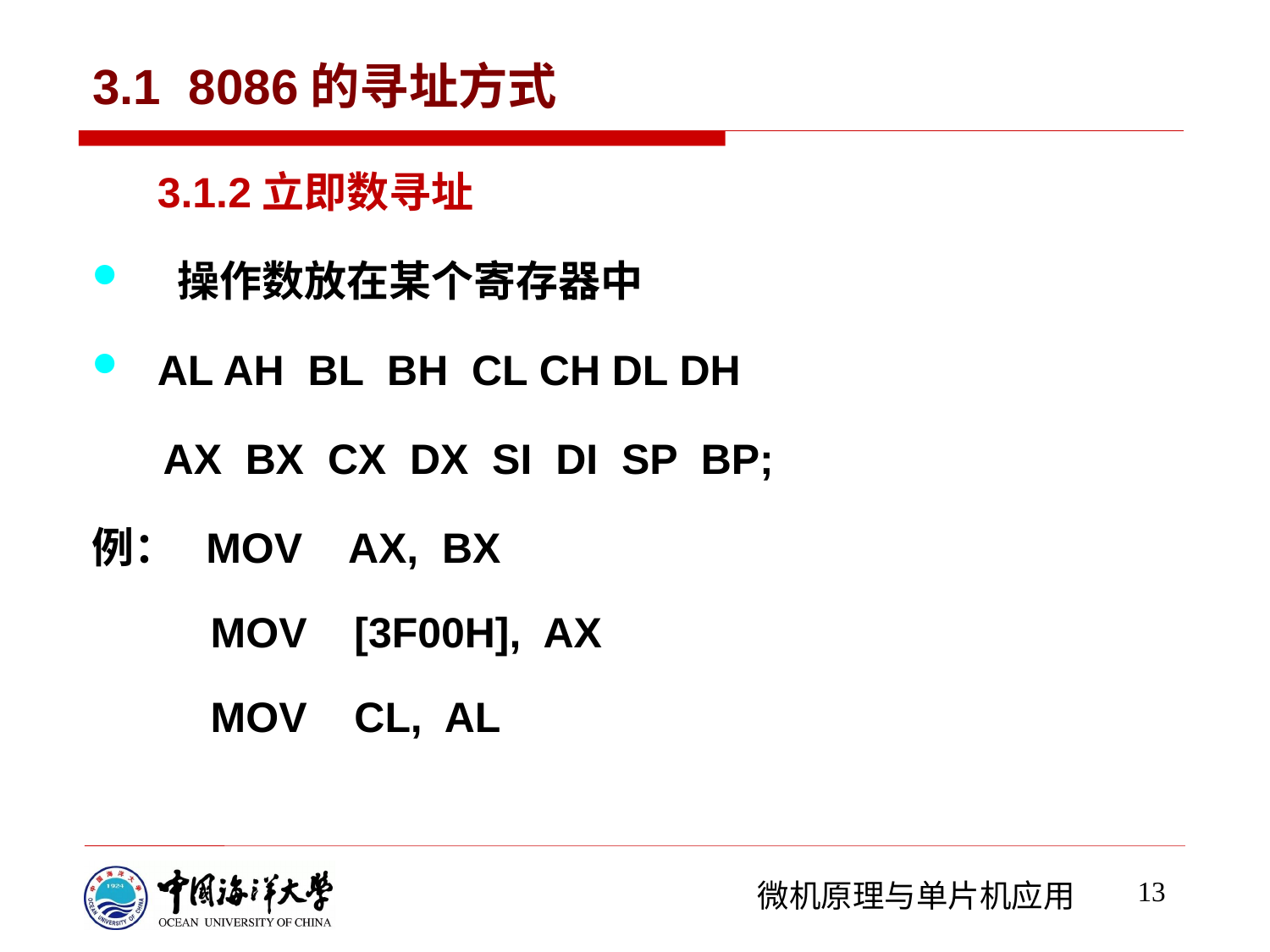

# 3.1  8086的寻址方式
3.1.2立即数寻址
 操作数放在某个寄存器中
AL AH  BL  BH  CL CH DL DH
      AX  BX  CX  DX  SI  DI  SP  BP;
例：  MOV    AX,  BX
          MOV    [3F00H],  AX
          MOV    CL,  AL

13